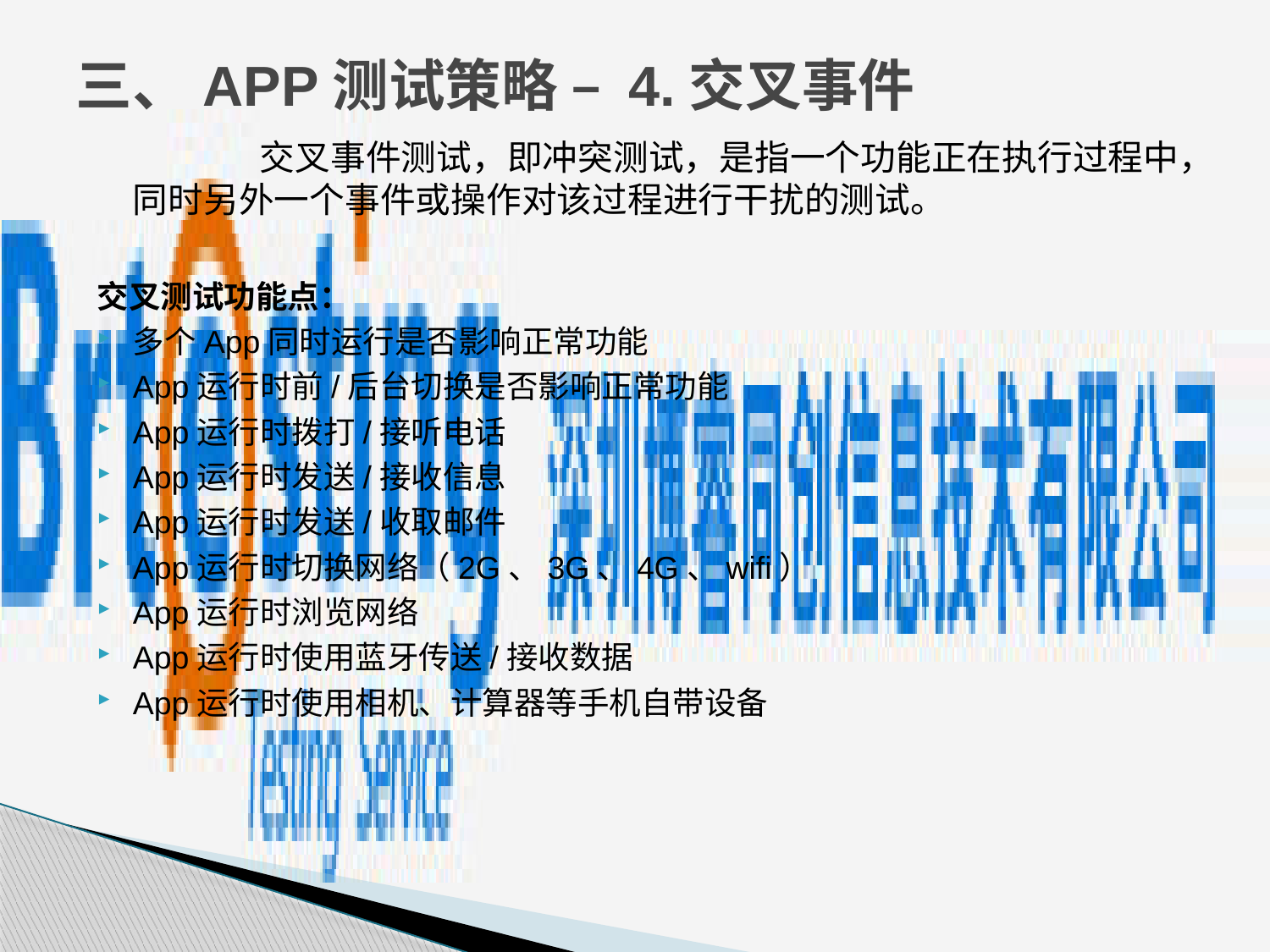

# 三、APP测试策略 – 4.交叉事件
		交叉事件测试，即冲突测试，是指一个功能正在执行过程中，同时另外一个事件或操作对该过程进行干扰的测试。

交叉测试功能点：
多个App同时运行是否影响正常功能
App运行时前/后台切换是否影响正常功能
App运行时拨打/接听电话
App运行时发送/接收信息
App运行时发送/收取邮件
App运行时切换网络（2G、3G、4G、wifi）
App运行时浏览网络
App运行时使用蓝牙传送/接收数据
App运行时使用相机、计算器等手机自带设备